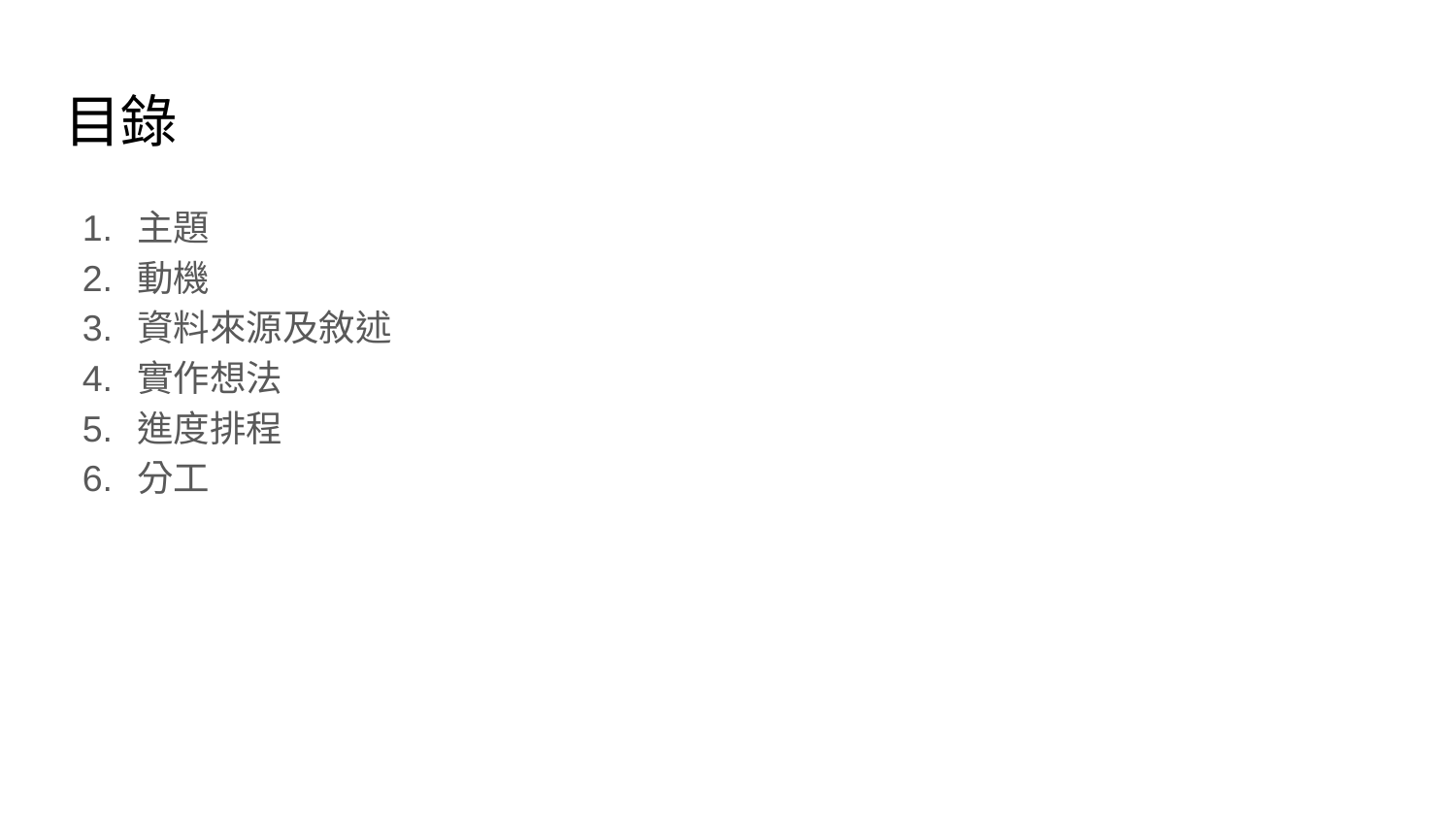

# 目錄
主題
動機
資料來源及敘述
實作想法
進度排程
分工